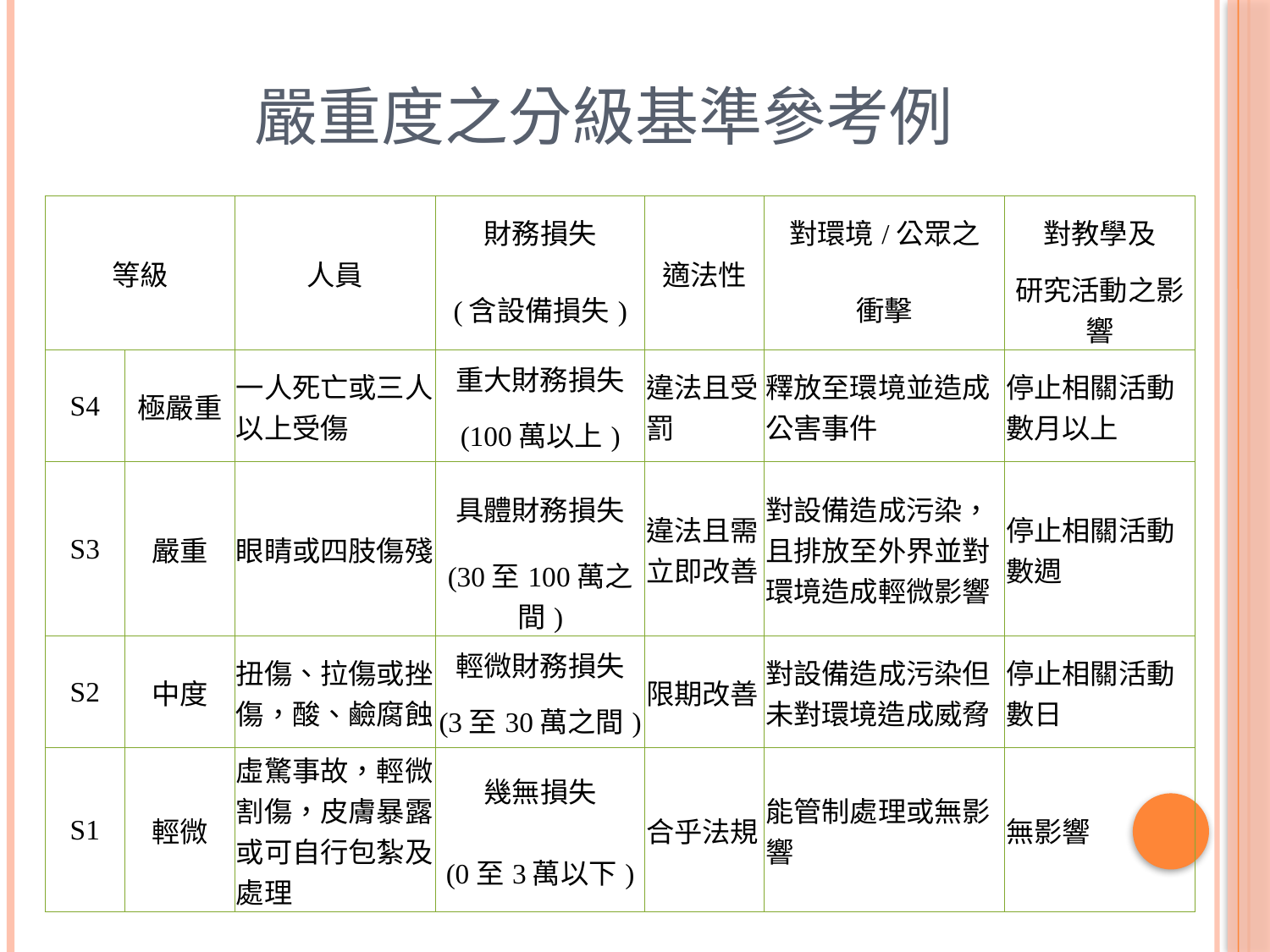

# 嚴重度之分級基準參考例
| 等級 |  | 人員 | 財務損失 | 適法性 | 對環境/公眾之 | 對教學及 |
| --- | --- | --- | --- | --- | --- | --- |
|  |  |  | (含設備損失) |  | 衝擊 | 研究活動之影響 |
| S4 | 極嚴重 | 一人死亡或三人以上受傷 | 重大財務損失 | 違法且受罰 | 釋放至環境並造成公害事件 | 停止相關活動數月以上 |
|  |  |  | (100萬以上) |  |  |  |
| S3 | 嚴重 | 眼睛或四肢傷殘 | 具體財務損失 | 違法且需立即改善 | 對設備造成污染，且排放至外界並對環境造成輕微影響 | 停止相關活動數週 |
|  |  |  | (30至100萬之間) |  |  |  |
| S2 | 中度 | 扭傷、拉傷或挫傷，酸、鹼腐蝕 | 輕微財務損失 | 限期改善 | 對設備造成污染但未對環境造成威脅 | 停止相關活動數日 |
|  |  |  | (3至30萬之間) |  |  |  |
| S1 | 輕微 | 虛驚事故，輕微割傷，皮膚暴露或可自行包紮及處理 | 幾無損失 | 合乎法規 | 能管制處理或無影響 | 無影響 |
|  |  |  | (0至3萬以下) |  |  |  |